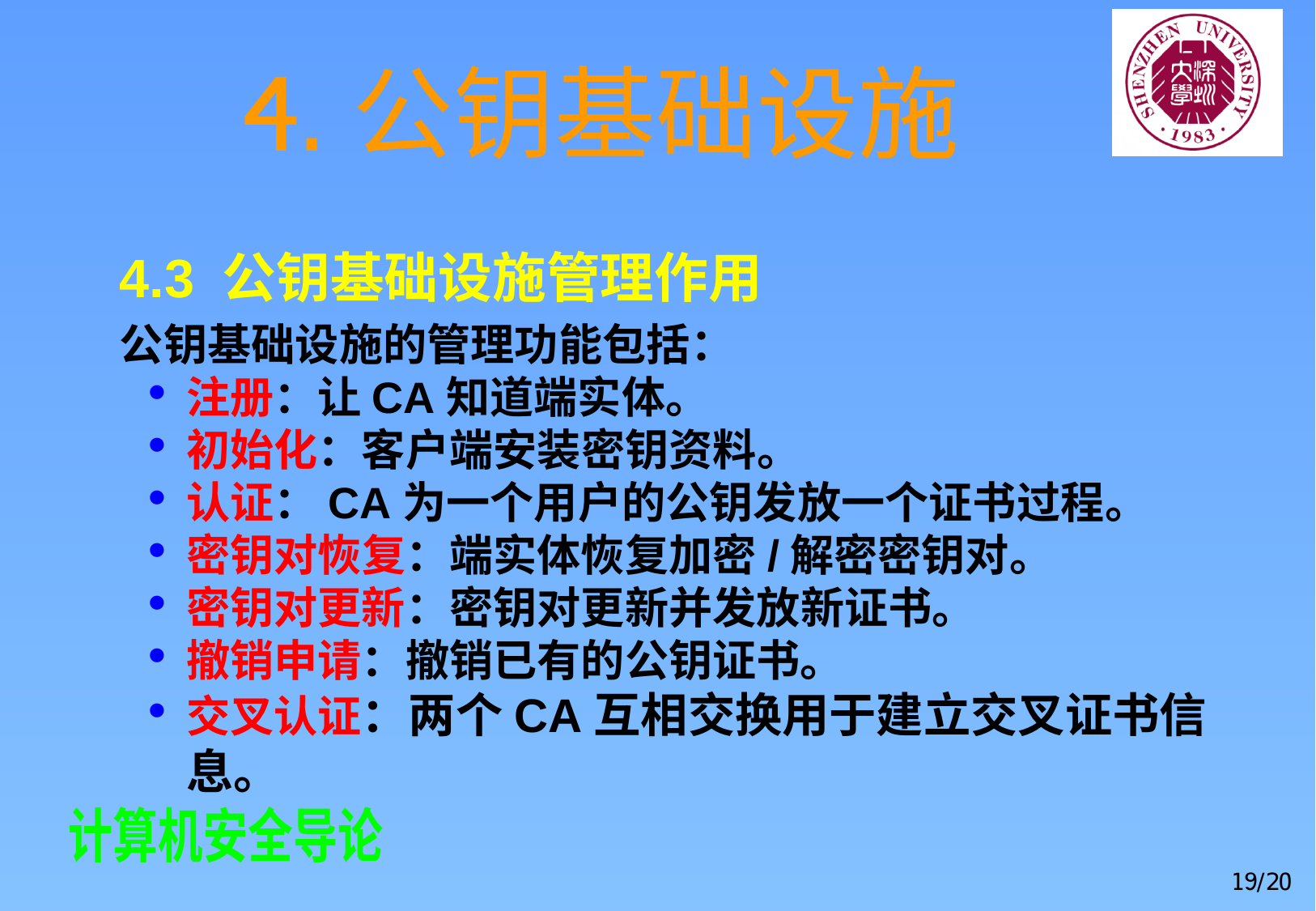

# 4.公钥基础设施
4.3 公钥基础设施管理作用
公钥基础设施的管理功能包括：
注册：让CA知道端实体。
初始化：客户端安装密钥资料。
认证：CA为一个用户的公钥发放一个证书过程。
密钥对恢复：端实体恢复加密/解密密钥对。
密钥对更新：密钥对更新并发放新证书。
撤销申请：撤销已有的公钥证书。
交叉认证：两个CA互相交换用于建立交叉证书信息。

19/20